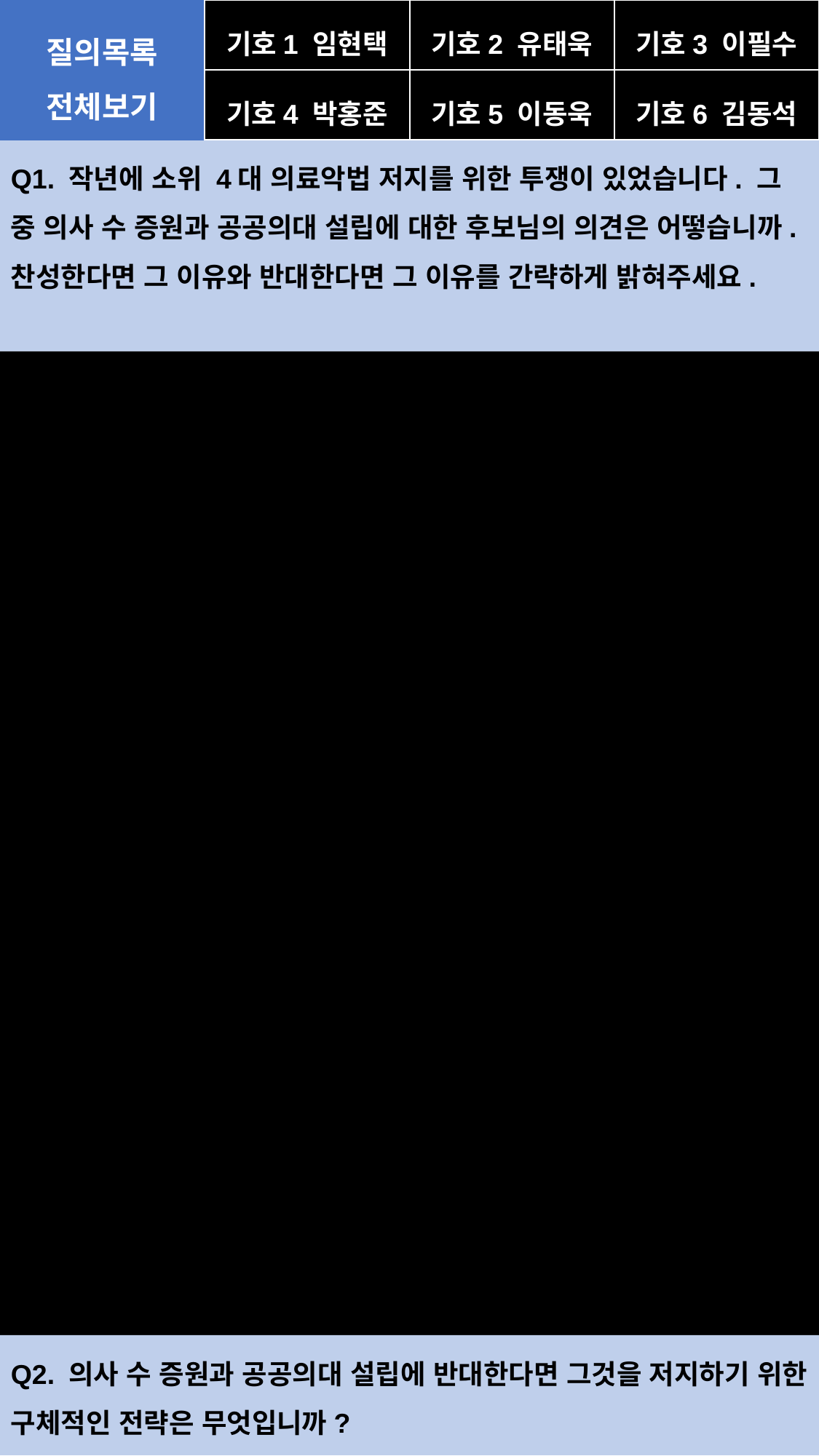

질의목록
전체보기
기호1 임현택
기호2 유태욱
기호3 이필수
01_0.html
기호4 박홍준
기호5 이동욱
기호6 김동석
Q1. 작년에 소위 4대 의료악법 저지를 위한 투쟁이 있었습니다. 그 중 의사 수 증원과 공공의대 설립에 대한 후보님의 의견은 어떻습니까. 찬성한다면 그 이유와 반대한다면 그 이유를 간략하게 밝혀주세요.
기호2 유태욱

Q2. 의사 수 증원과 공공의대 설립에 반대한다면 그것을 저지하기 위한 구체적인 전략은 무엇입니까?